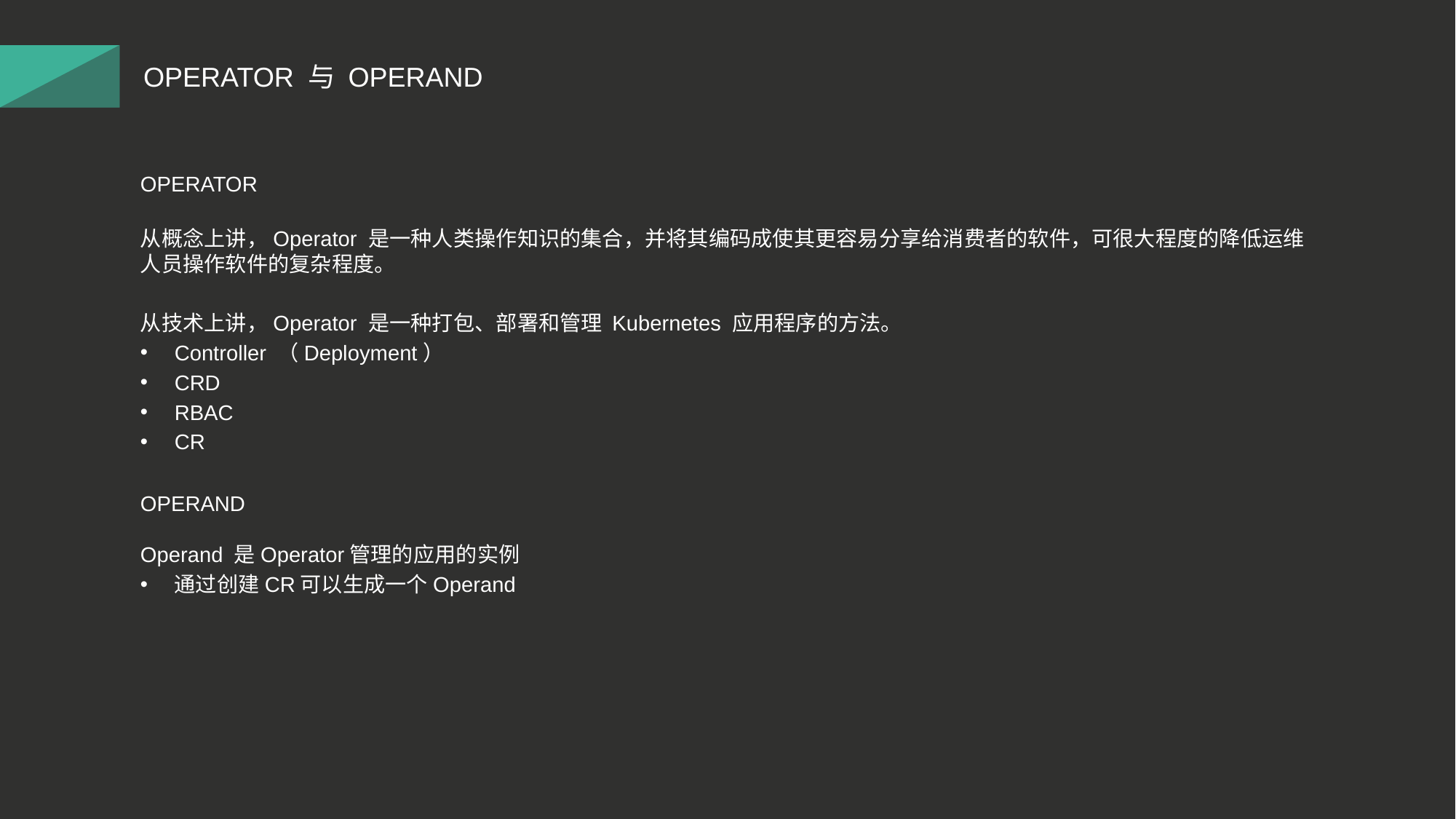

OPERATOR 与 OPERAND
OPERATOR
从概念上讲，Operator 是一种人类操作知识的集合，并将其编码成使其更容易分享给消费者的软件，可很大程度的降低运维人员操作软件的复杂程度。

从技术上讲，Operator 是一种打包、部署和管理 Kubernetes 应用程序的方法。
Controller （Deployment）
CRD
RBAC
CR

OPERAND
Operand 是Operator管理的应用的实例
通过创建CR可以生成一个Operand